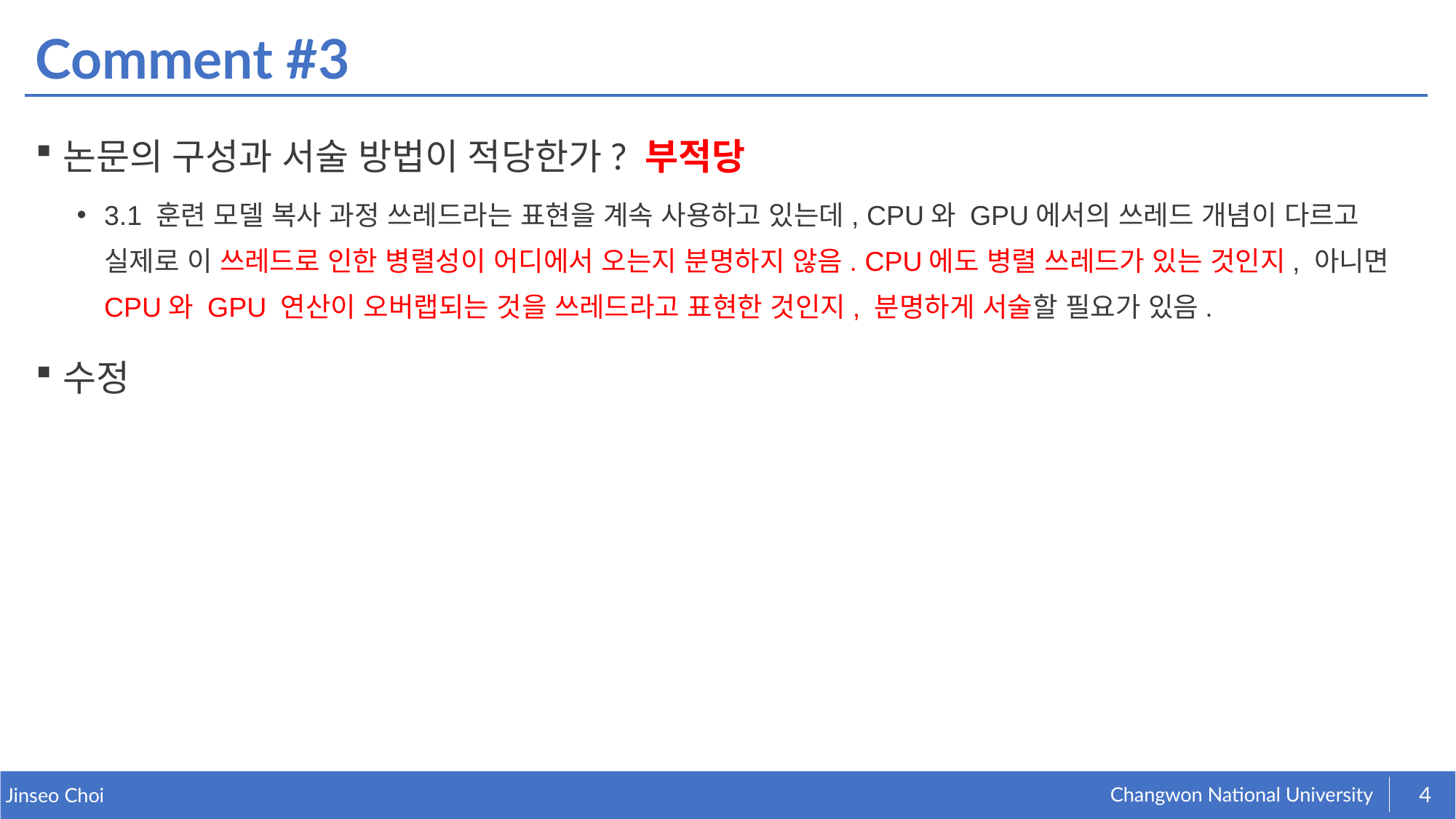

# Comment #3
논문의 구성과 서술 방법이 적당한가? 부적당
3.1 훈련 모델 복사 과정 쓰레드라는 표현을 계속 사용하고 있는데, CPU와 GPU에서의 쓰레드 개념이 다르고 실제로 이 쓰레드로 인한 병렬성이 어디에서 오는지 분명하지 않음. CPU에도 병렬 쓰레드가 있는 것인지, 아니면 CPU와 GPU 연산이 오버랩되는 것을 쓰레드라고 표현한 것인지, 분명하게 서술할 필요가 있음.
수정

4